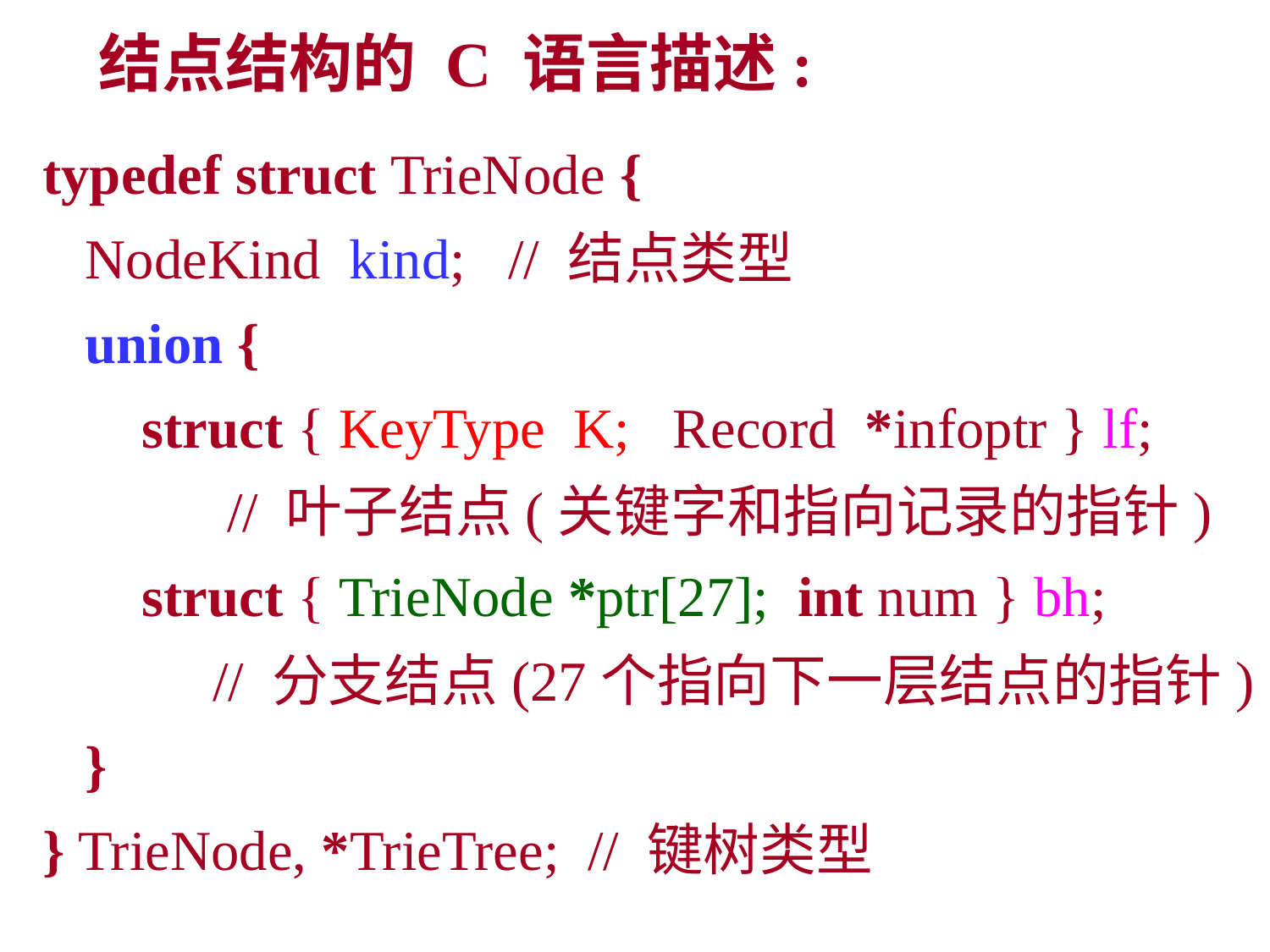

结点结构的 C 语言描述:
typedef struct TrieNode {
   NodeKind  kind;   // 结点类型
   union {
       struct { KeyType  K;   Record  *infoptr } lf;
             // 叶子结点(关键字和指向记录的指针)
       struct { TrieNode *ptr[27];  int num } bh;
            // 分支结点(27个指向下一层结点的指针)
   }
} TrieNode, *TrieTree;  // 键树类型